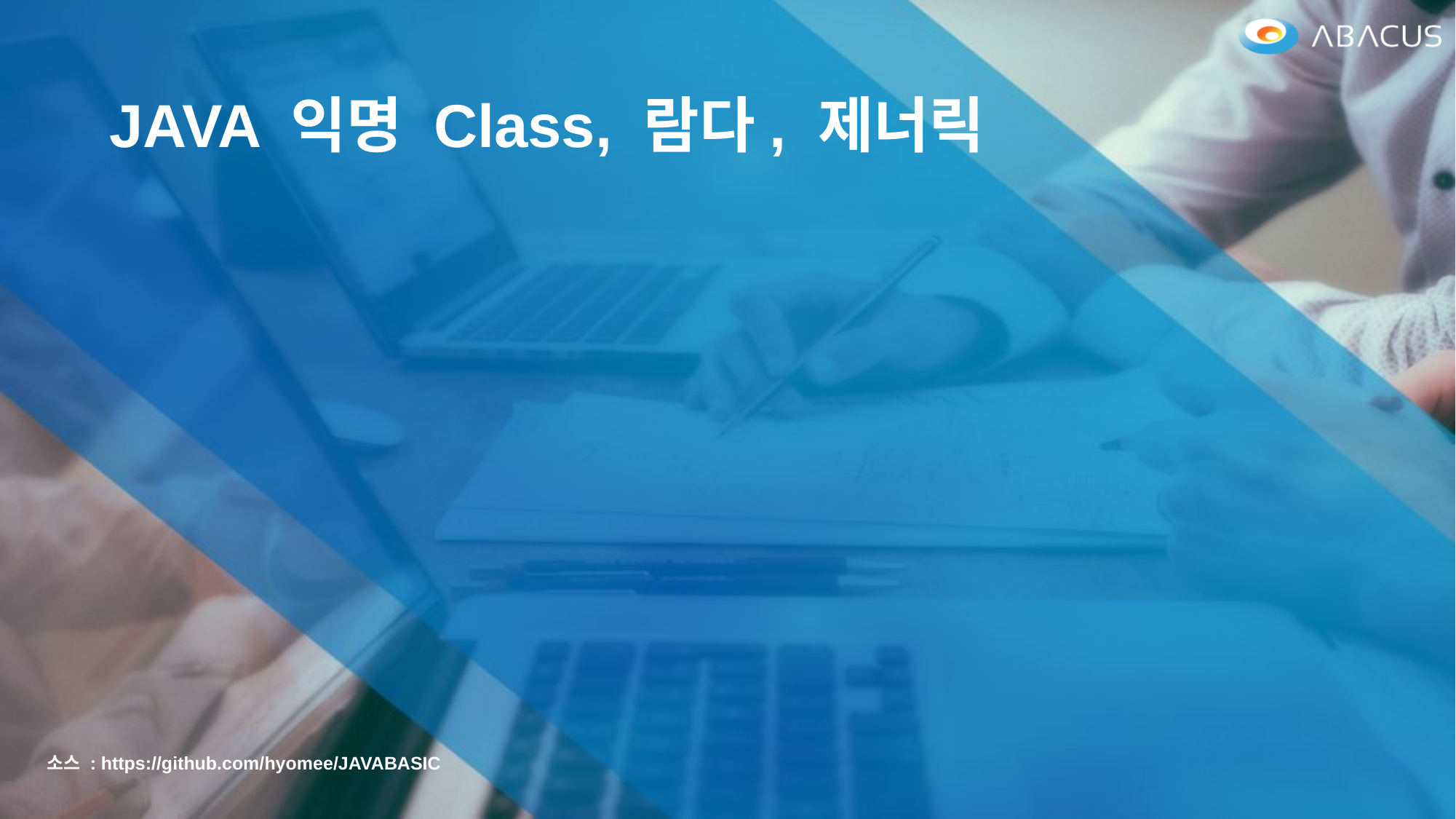

JAVA 익명 Class, 람다, 제너릭
소스 : https://github.com/hyomee/JAVABASIC